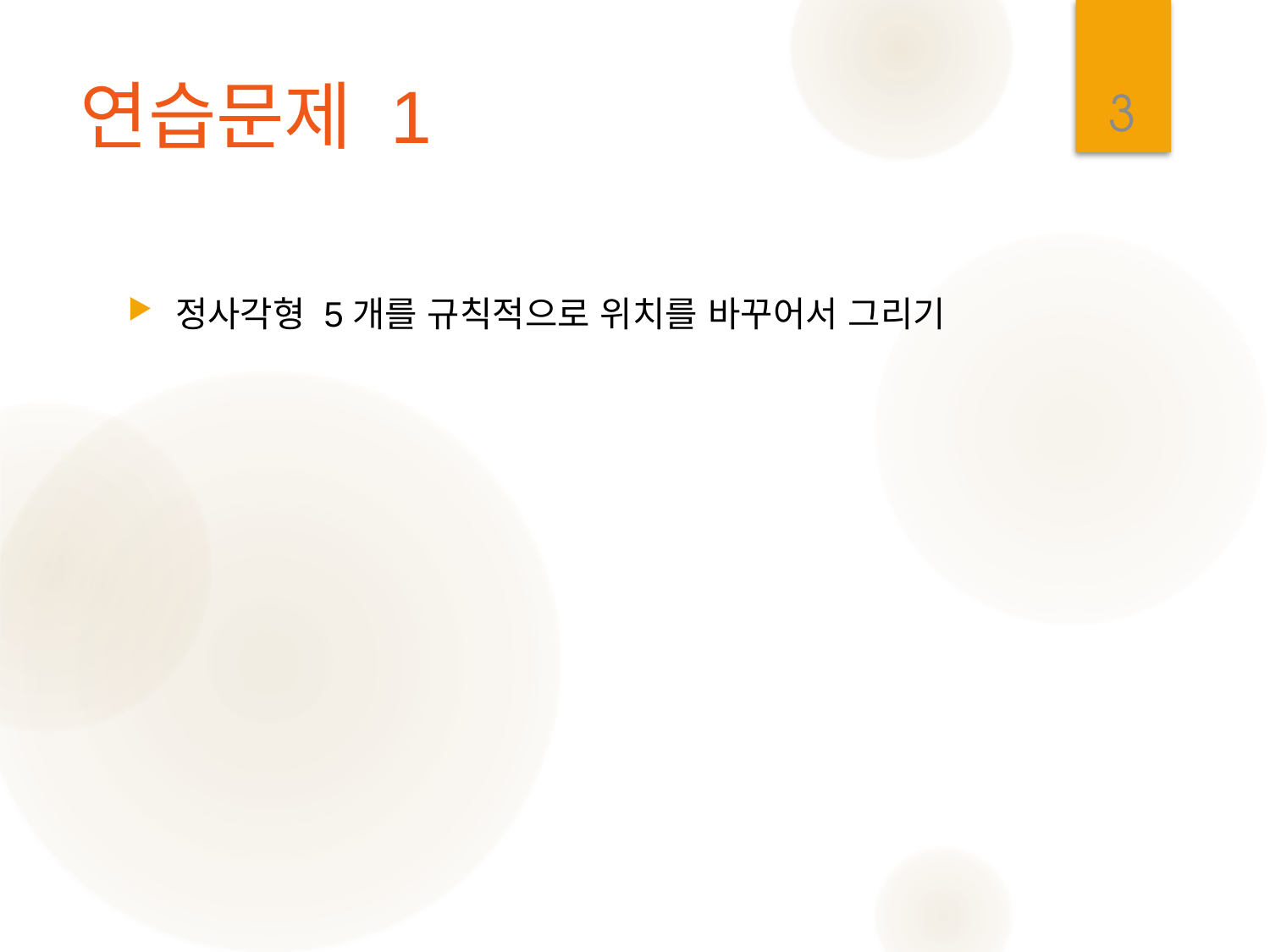

3
# 연습문제 1
정사각형 5개를 규칙적으로 위치를 바꾸어서 그리기